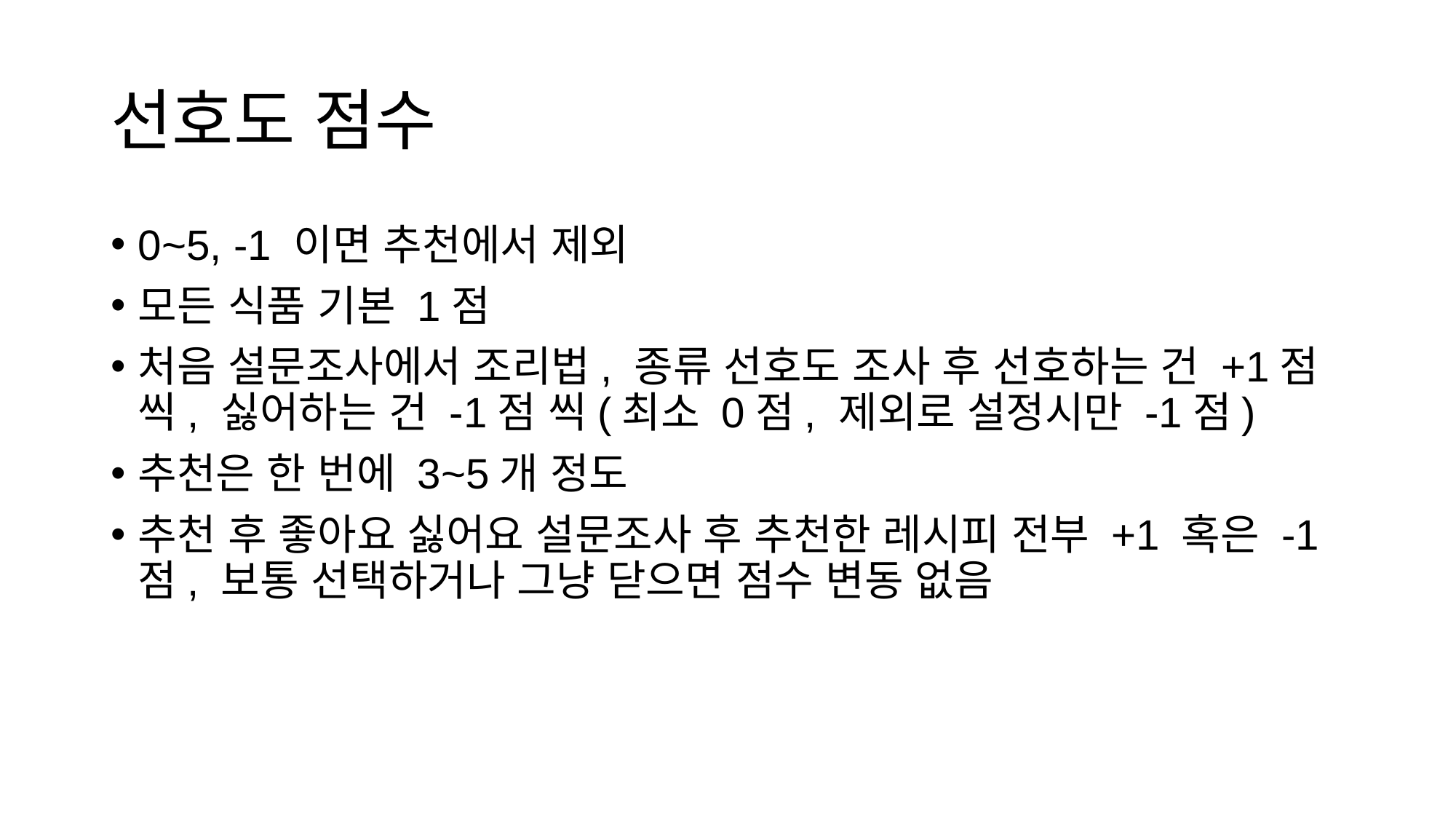

# 선호도 점수
0~5, -1 이면 추천에서 제외
모든 식품 기본 1점
처음 설문조사에서 조리법, 종류 선호도 조사 후 선호하는 건 +1점 씩, 싫어하는 건 -1점 씩(최소 0점, 제외로 설정시만 -1점)
추천은 한 번에 3~5개 정도
추천 후 좋아요 싫어요 설문조사 후 추천한 레시피 전부 +1 혹은 -1점, 보통 선택하거나 그냥 닫으면 점수 변동 없음